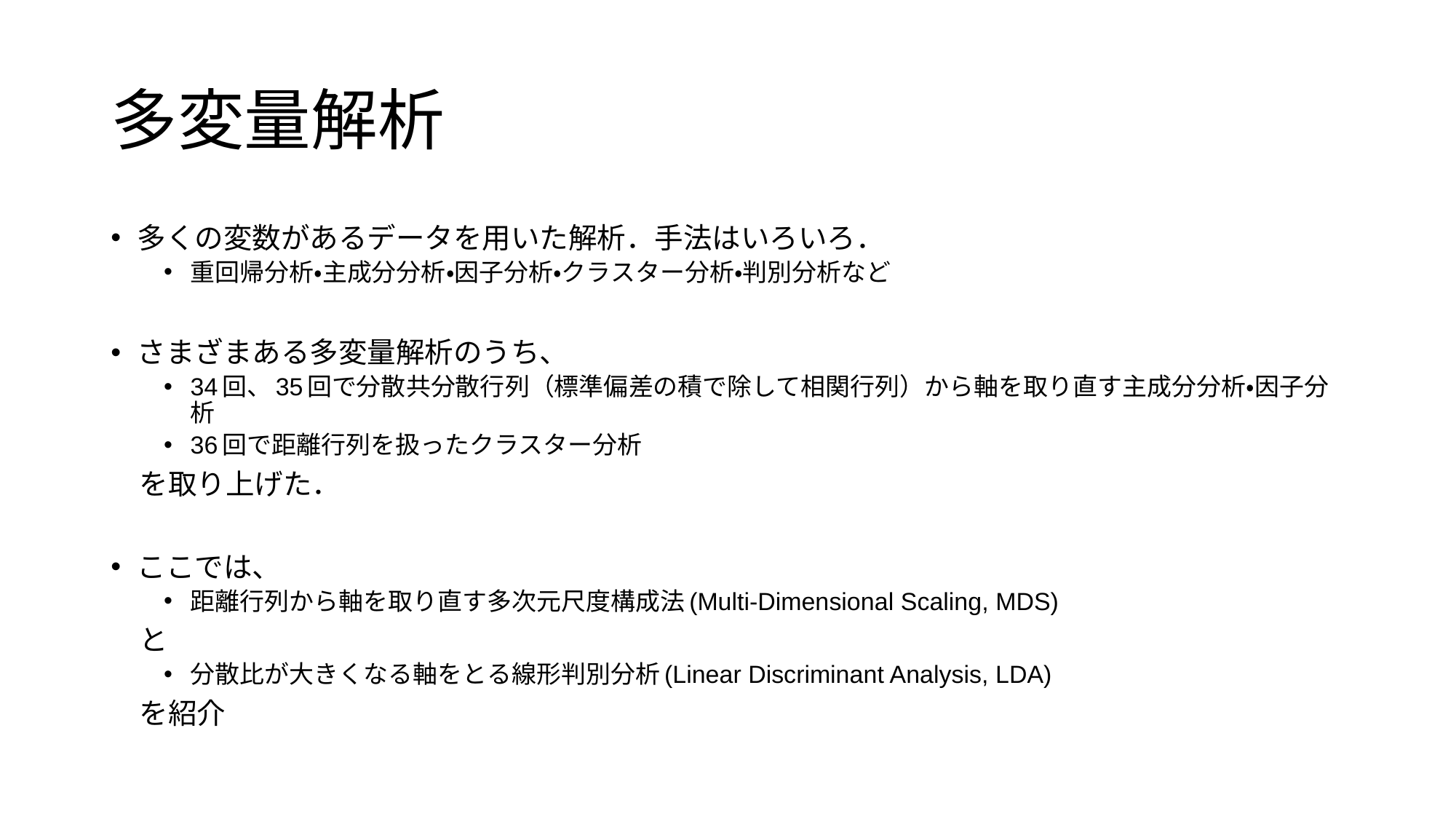

# 多変量解析
多くの変数があるデータを用いた解析．手法はいろいろ．
重回帰分析・主成分分析・因子分析・クラスター分析・判別分析など

さまざまある多変量解析のうち、
34回、35回で分散共分散行列（標準偏差の積で除して相関行列）から軸を取り直す主成分分析・因子分析
36回で距離行列を扱ったクラスター分析
　を取り上げた．

ここでは、
距離行列から軸を取り直す多次元尺度構成法(Multi-Dimensional Scaling, MDS)
　と
分散比が大きくなる軸をとる線形判別分析(Linear Discriminant Analysis, LDA)
　を紹介